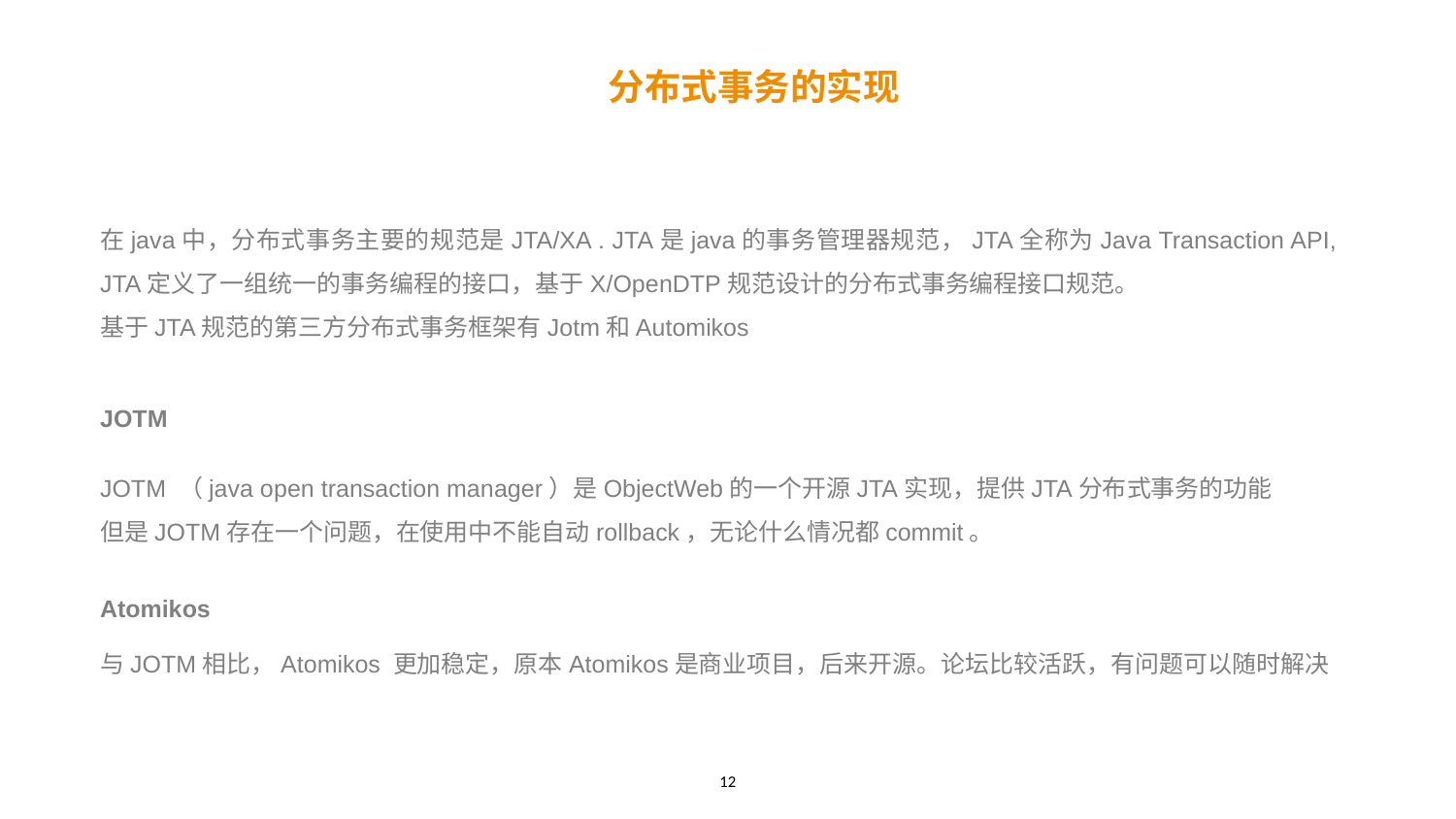

分布式事务的实现
在java中，分布式事务主要的规范是JTA/XA . JTA是java的事务管理器规范，JTA全称为Java Transaction API,  JTA定义了一组统一的事务编程的接口，基于X/OpenDTP规范设计的分布式事务编程接口规范。
基于JTA规范的第三方分布式事务框架有Jotm和Automikos
JOTM
JOTM （java open transaction manager）是ObjectWeb的一个开源JTA实现，提供JTA分布式事务的功能
但是JOTM存在一个问题，在使用中不能自动rollback，无论什么情况都commit。
Atomikos
与JOTM相比，Atomikos 更加稳定，原本Atomikos是商业项目，后来开源。论坛比较活跃，有问题可以随时解决